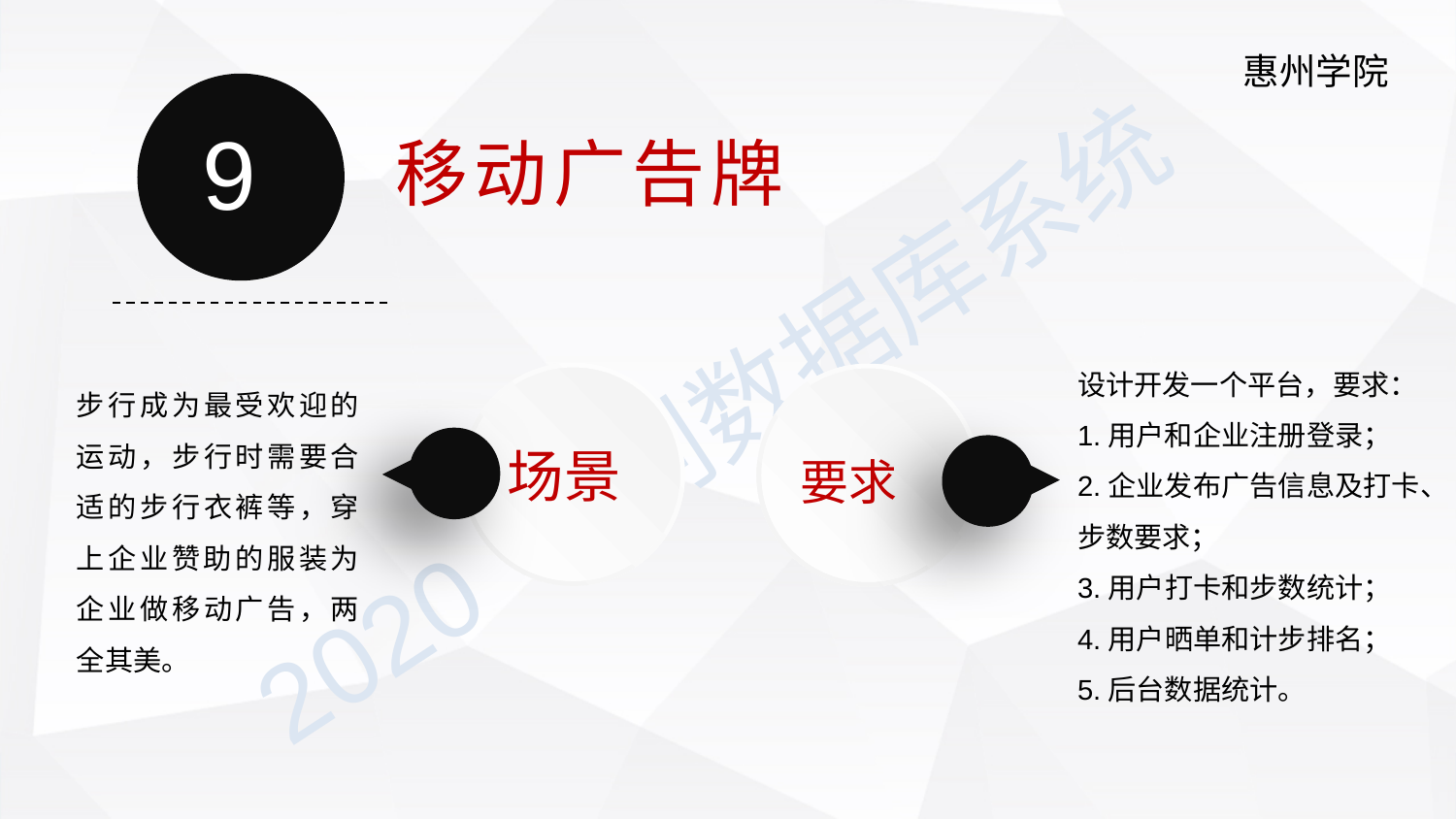

9
移动广告牌
设计开发一个平台，要求：
1.用户和企业注册登录；
2.企业发布广告信息及打卡、步数要求；
3.用户打卡和步数统计；
4.用户晒单和计步排名；
5.后台数据统计。

步行成为最受欢迎的运动，步行时需要合适的步行衣裤等，穿上企业赞助的服装为企业做移动广告，两全其美。

场景
要求